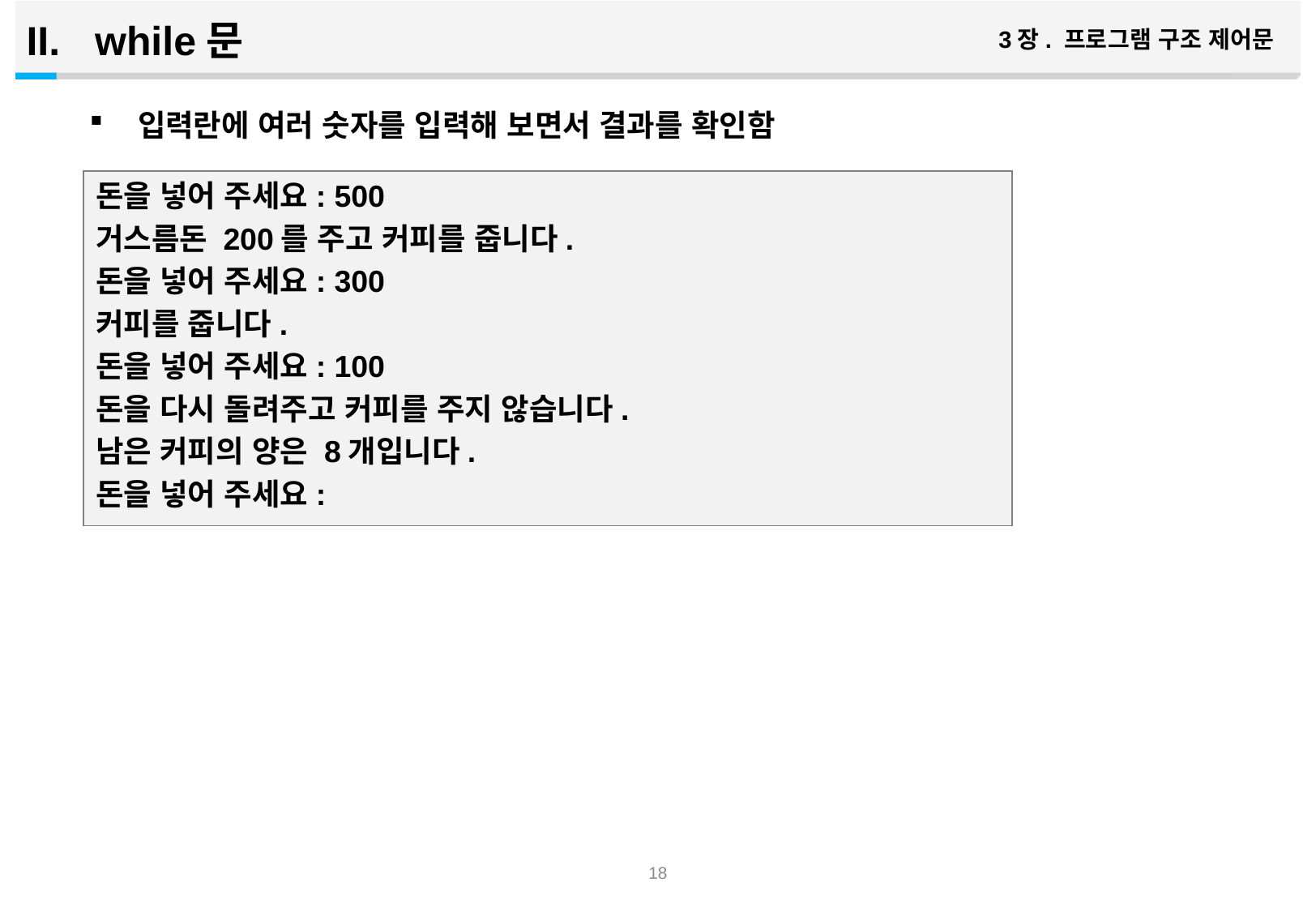

while문
3장. 프로그램 구조 제어문
입력란에 여러 숫자를 입력해 보면서 결과를 확인함

돈을 넣어 주세요: 500
거스름돈 200를 주고 커피를 줍니다.
돈을 넣어 주세요: 300
커피를 줍니다.
돈을 넣어 주세요: 100
돈을 다시 돌려주고 커피를 주지 않습니다.
남은 커피의 양은 8개입니다.
돈을 넣어 주세요:

18